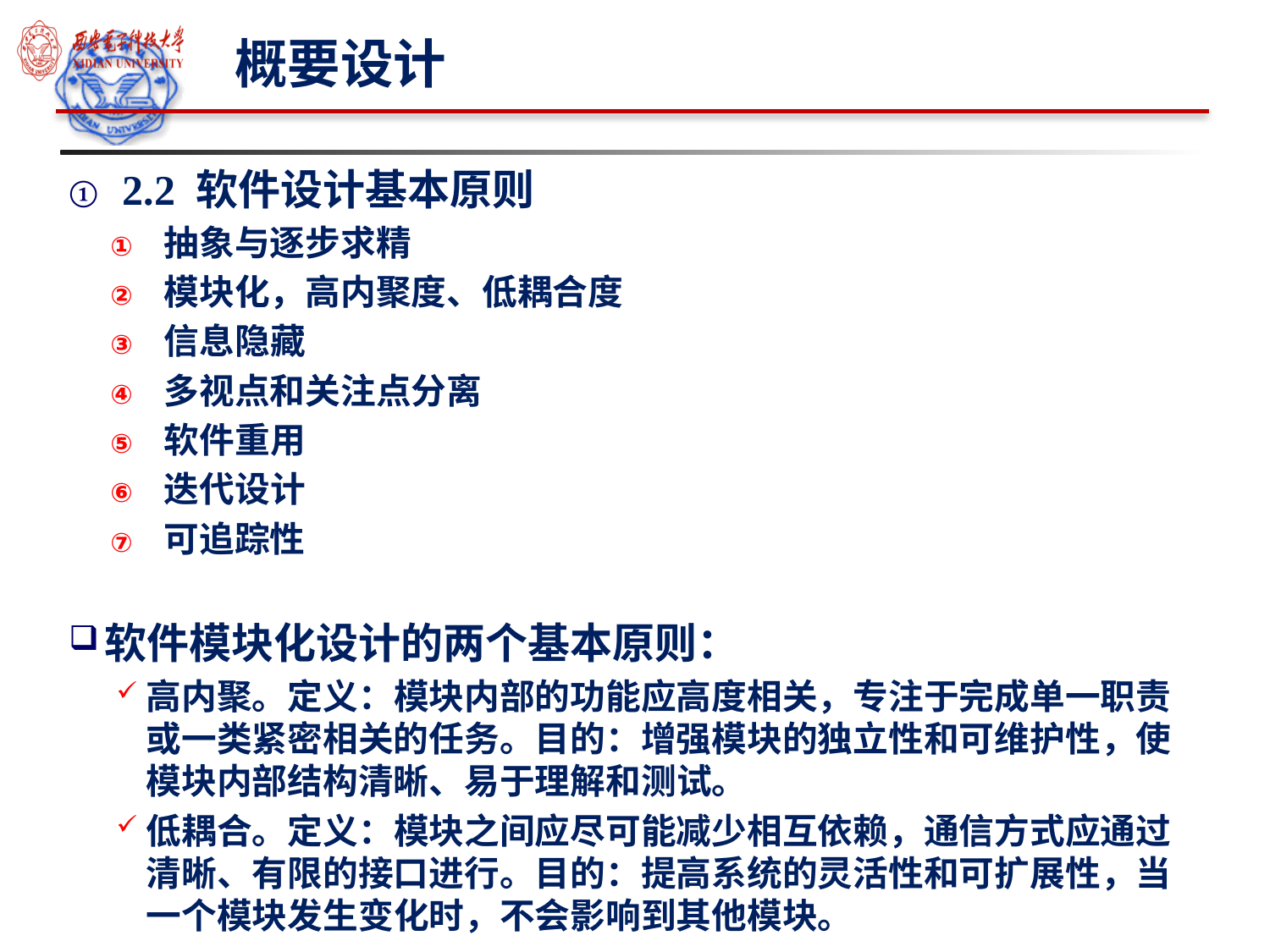

# 概要设计
2.2 软件设计基本原则
抽象与逐步求精
模块化，高内聚度、低耦合度
信息隐藏
多视点和关注点分离
软件重用
迭代设计
可追踪性

软件模块化设计的两个基本原则：
高内聚。定义：模块内部的功能应高度相关，专注于完成单一职责或一类紧密相关的任务。目的：增强模块的独立性和可维护性，使模块内部结构清晰、易于理解和测试。
低耦合。定义：模块之间应尽可能减少相互依赖，通信方式应通过清晰、有限的接口进行。目的：提高系统的灵活性和可扩展性，当一个模块发生变化时，不会影响到其他模块。